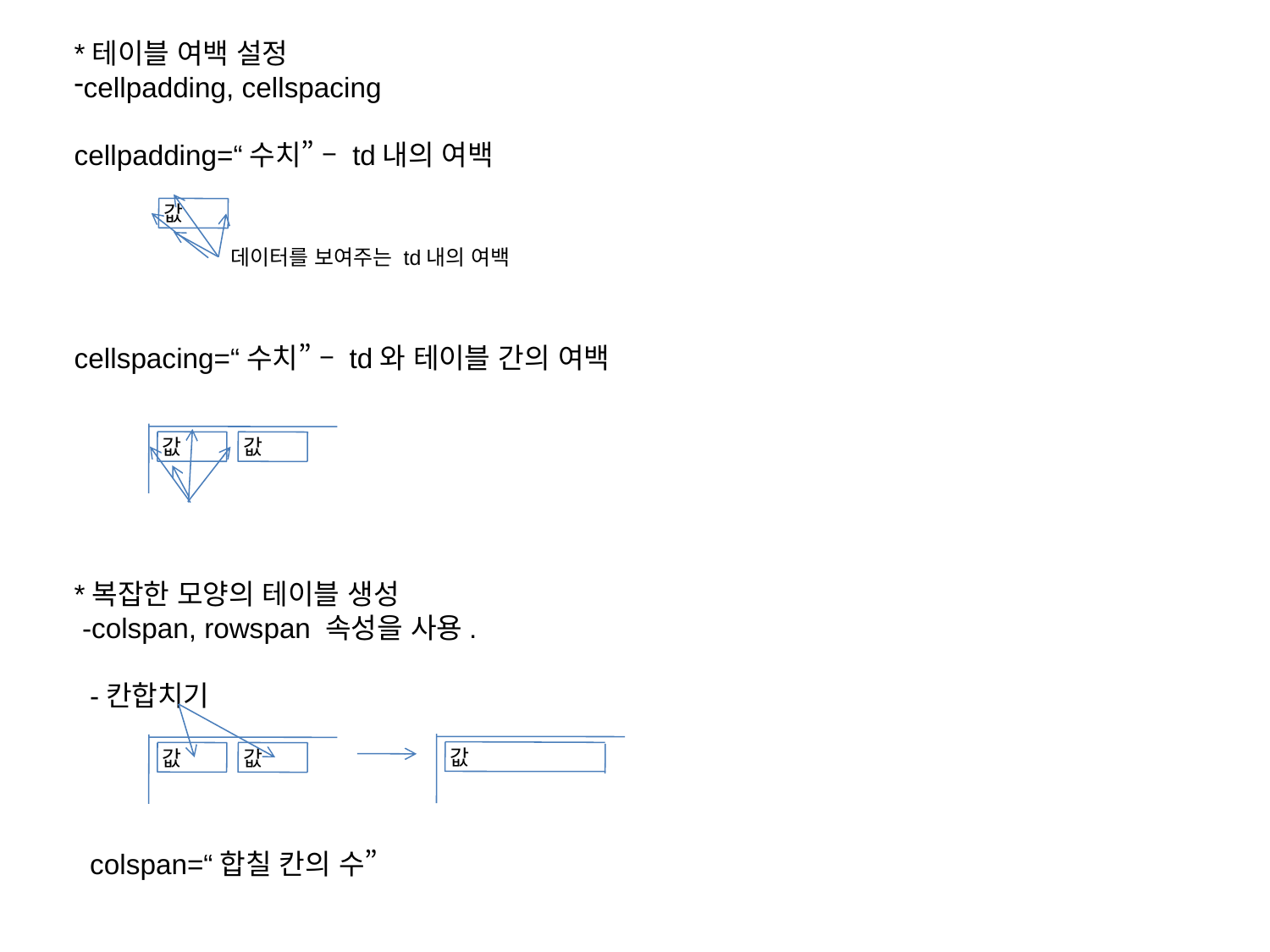

*테이블 여백 설정
cellpadding, cellspacing

cellpadding=“수치” – td내의 여백

cellspacing=“수치” – td와 테이블 간의 여백

*복잡한 모양의 테이블 생성
 -colspan, rowspan 속성을 사용.

  -칸합치기

  colspan=“합칠 칸의 수”
값
데이터를 보여주는 td내의 여백
값
값
값
값
값